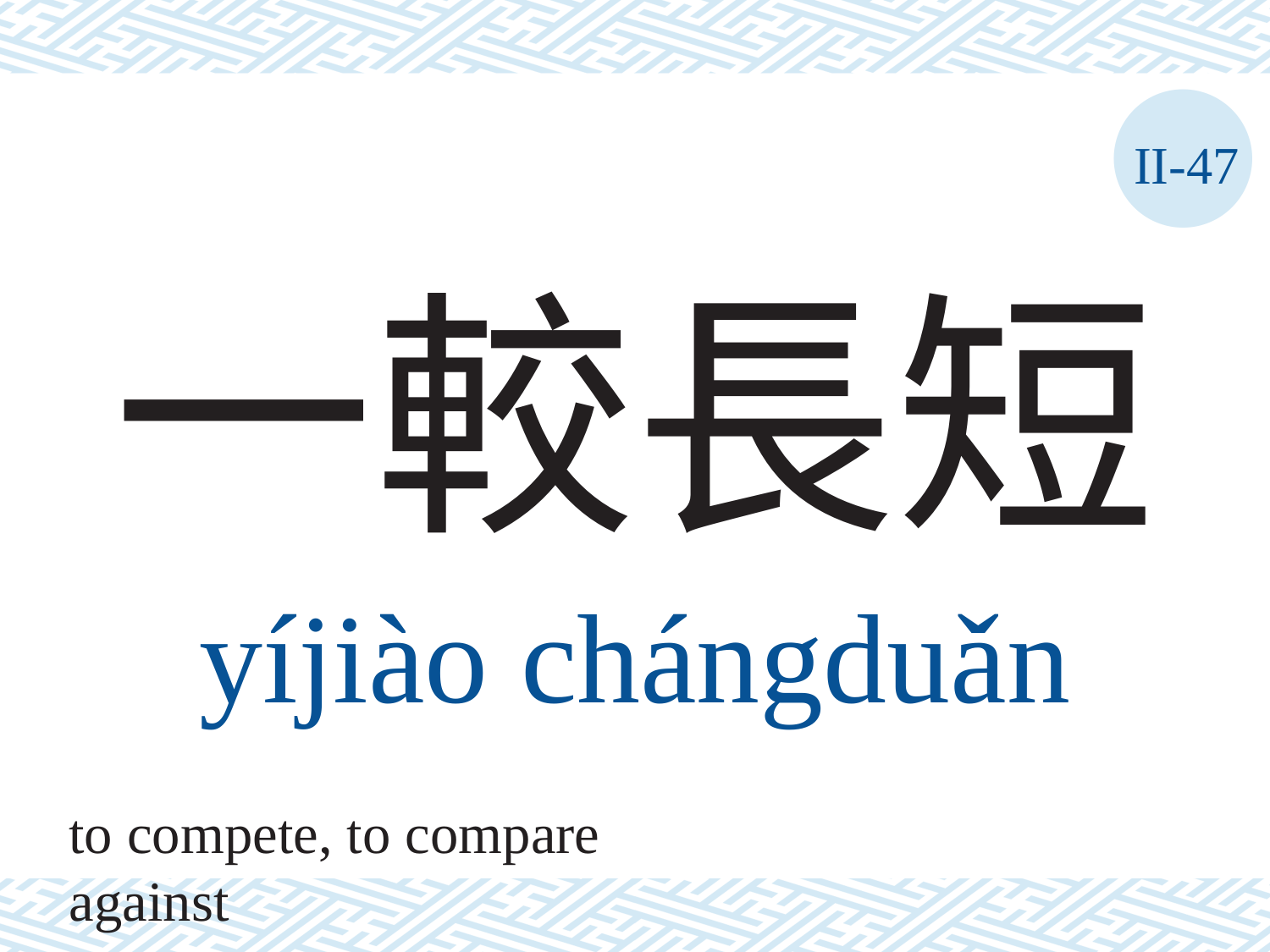

II-47
# 一較長短
yíjiào	chángduǎn
to compete, to compare against